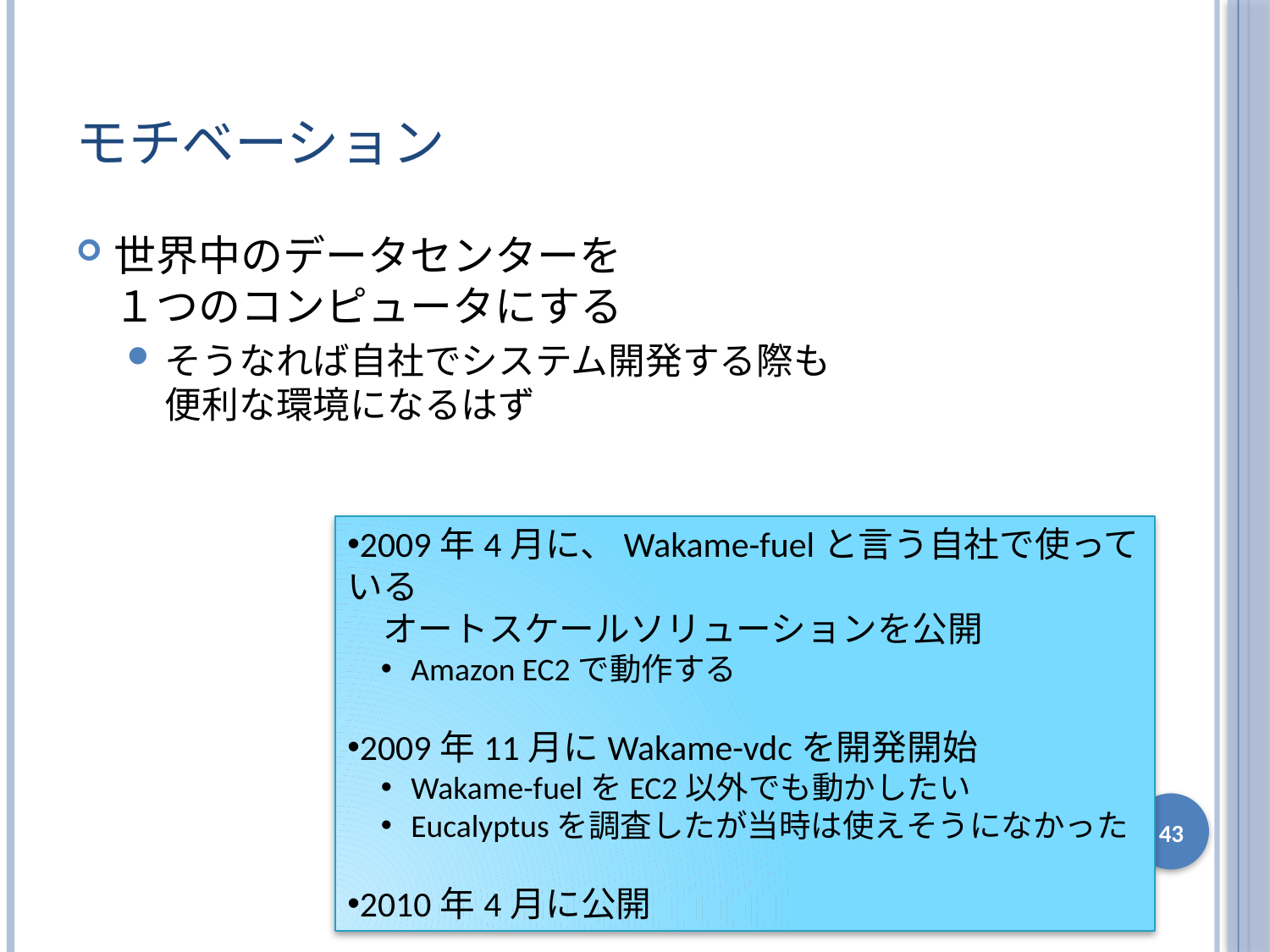

# モチベーション
世界中のデータセンターを
１つのコンピュータにする
そうなれば自社でシステム開発する際も
便利な環境になるはず
2009年4月に、Wakame-fuelと言う自社で使っている
　オートスケールソリューションを公開
Amazon EC2で動作する

2009年11月にWakame-vdcを開発開始
Wakame-fuelをEC2以外でも動かしたい
Eucalyptusを調査したが当時は使えそうになかった

2010年4月に公開
43